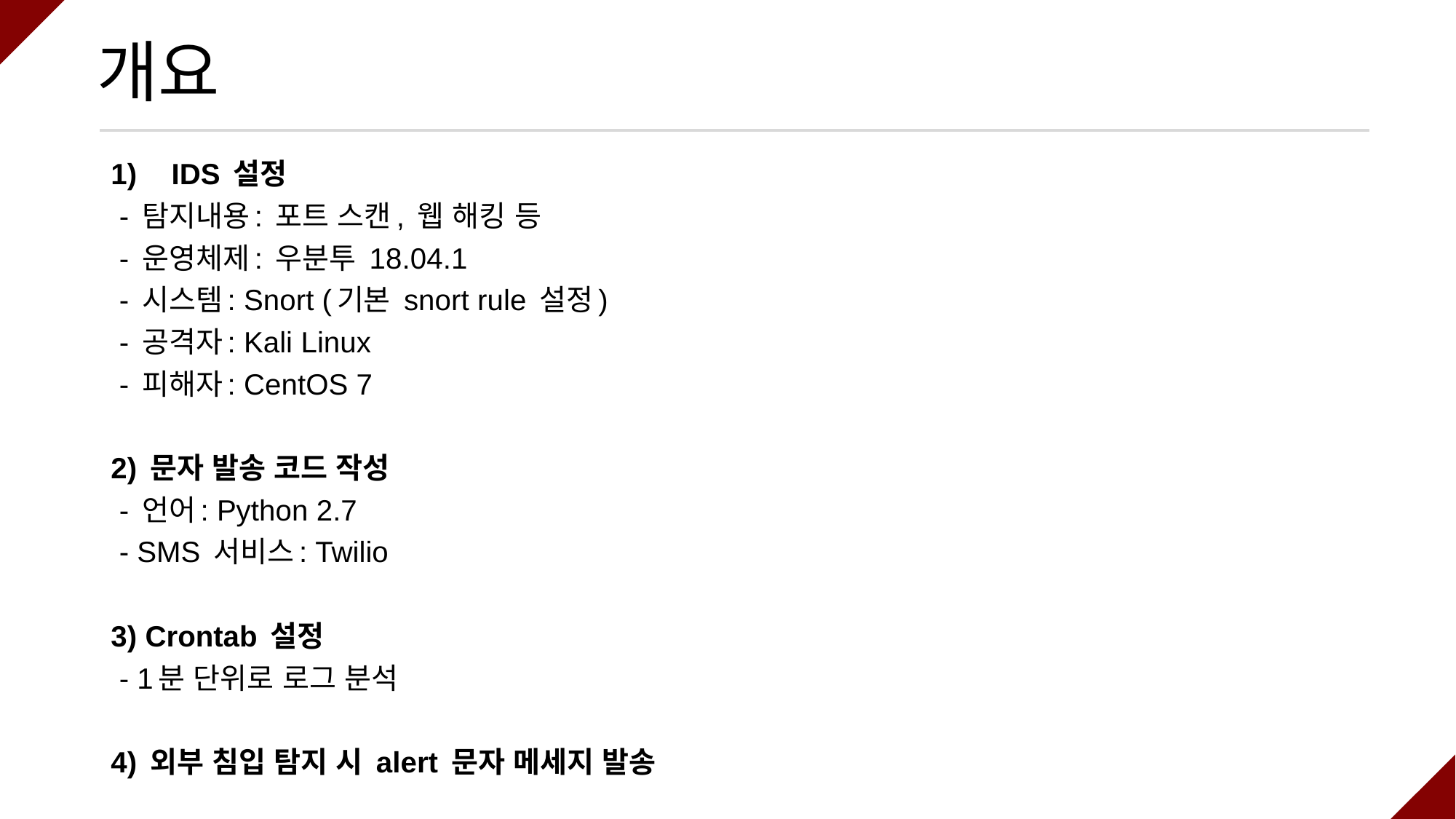

# 개요
IDS 설정
 - 탐지내용: 포트 스캔, 웹 해킹 등
 - 운영체제: 우분투 18.04.1
 - 시스템: Snort (기본 snort rule 설정)
 - 공격자: Kali Linux
 - 피해자: CentOS 7

2) 문자 발송 코드 작성
 - 언어: Python 2.7
 - SMS 서비스: Twilio

3) Crontab 설정
 - 1분 단위로 로그 분석

4) 외부 침입 탐지 시 alert 문자 메세지 발송